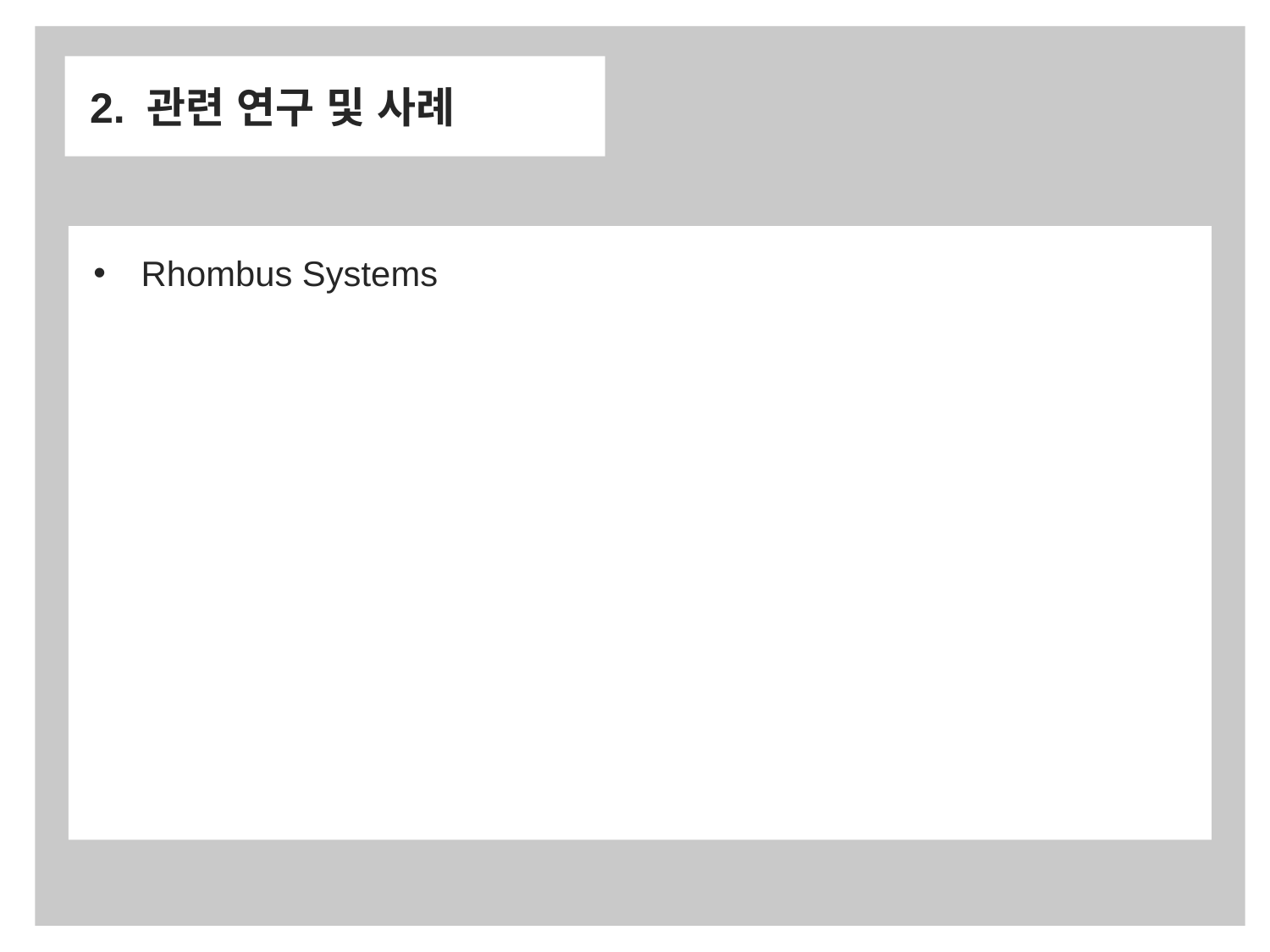

# 2. 관련 연구 및 사례
Rhombus Systems